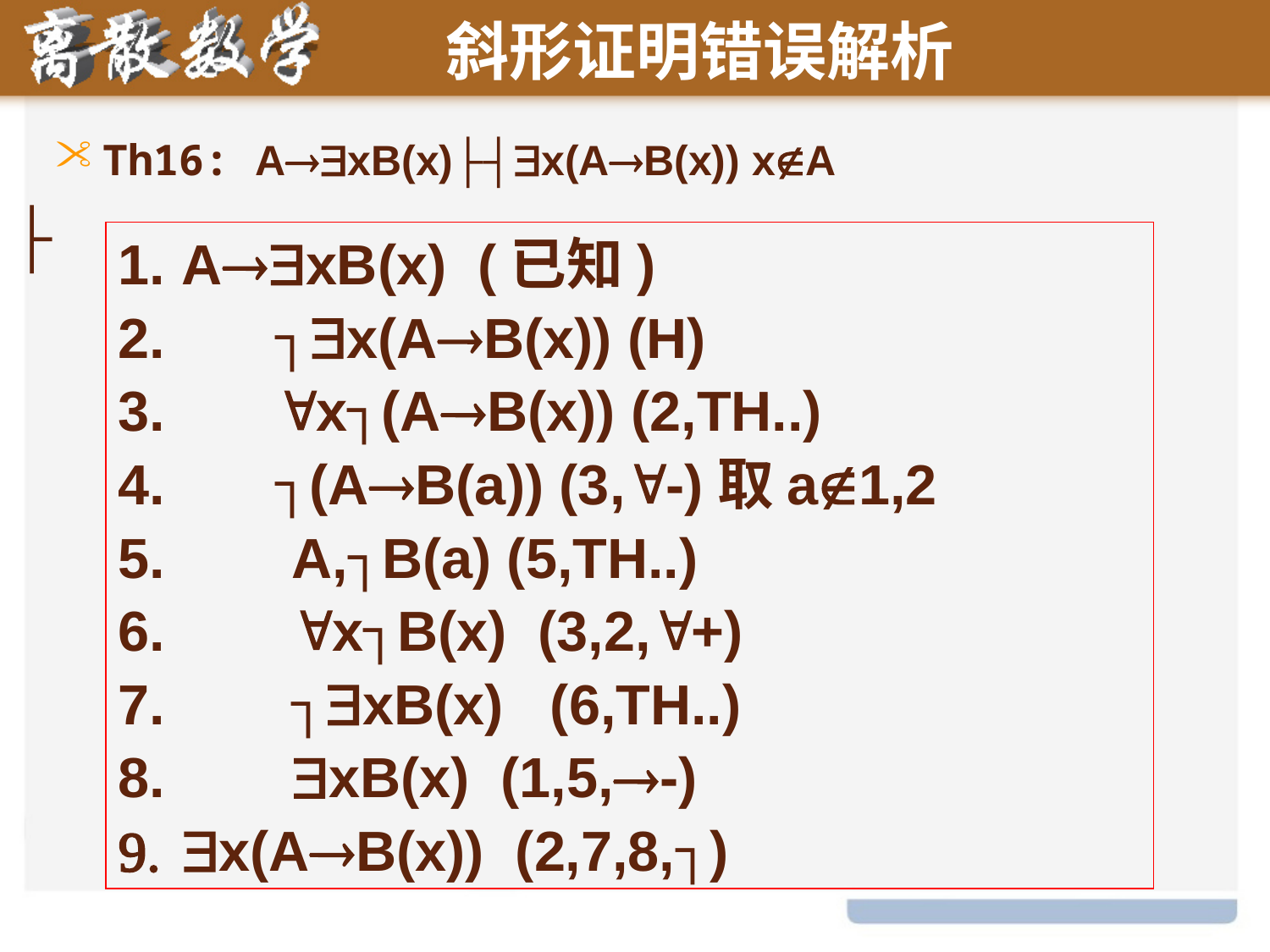

# 斜形证明错误解析
Th16: A→∃xB(x)├┤∃x(A→B(x)) x∉A
├
A→∃xB(x)  (已知)
      ┐∃x(A→B(x)) (H)
      ∀x┐(A→B(x)) (2,TH..)
      ┐(A→B(a)) (3,∀-)取a∉1,2
       A,┐B(a) (5,TH..)
       ∀x┐B(x)  (3,2,∀+)
       ┐∃xB(x)   (6,TH..)
       ∃xB(x)  (1,5,→-)
∃x(A→B(x))  (2,7,8,┐)